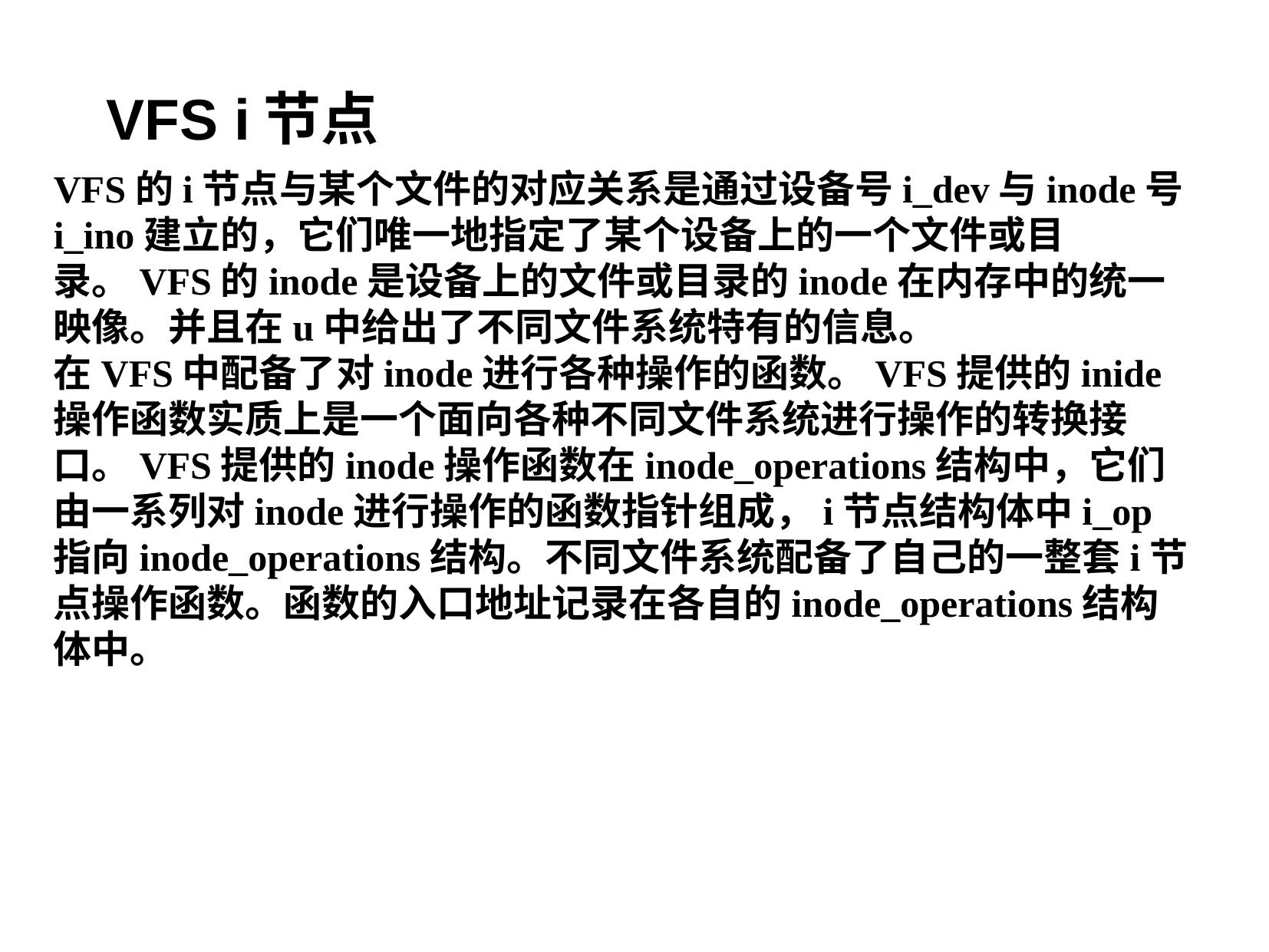

VFS i节点
VFS的i节点与某个文件的对应关系是通过设备号i_dev与inode号i_ino建立的，它们唯一地指定了某个设备上的一个文件或目录。VFS的inode是设备上的文件或目录的inode在内存中的统一映像。并且在u中给出了不同文件系统特有的信息。
在VFS中配备了对inode进行各种操作的函数。VFS提供的inide操作函数实质上是一个面向各种不同文件系统进行操作的转换接口。VFS提供的inode操作函数在inode_operations结构中，它们由一系列对inode进行操作的函数指针组成，i节点结构体中i_op指向inode_operations结构。不同文件系统配备了自己的一整套i节点操作函数。函数的入口地址记录在各自的inode_operations结构体中。